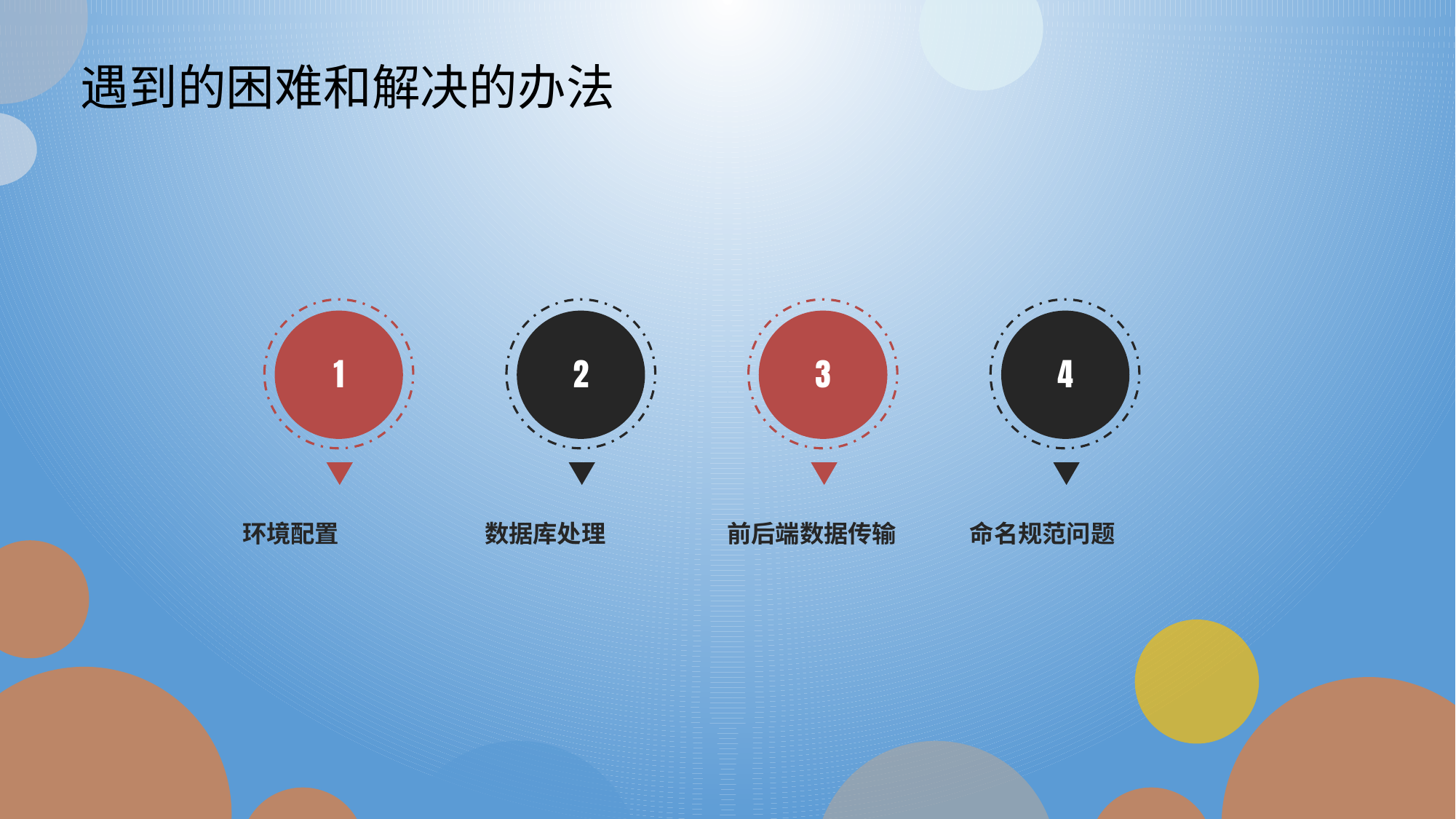

遇到的困难和解决的办法

1
2
3
4

环境配置
数据库处理
前后端数据传输
命名规范问题